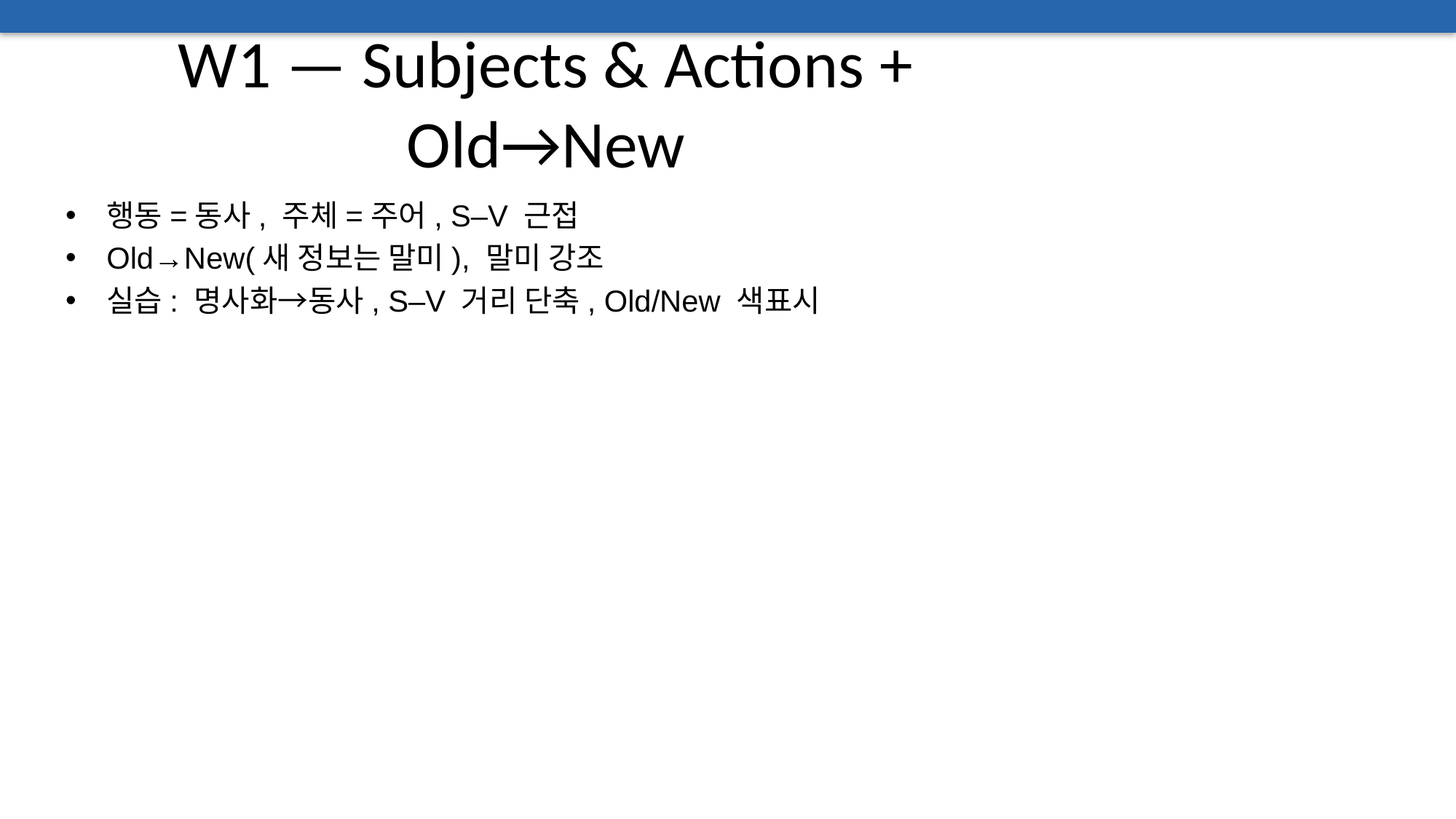

# W1 — Subjects & Actions + Old→New
행동=동사, 주체=주어, S–V 근접
Old→New(새 정보는 말미), 말미 강조
실습: 명사화→동사, S–V 거리 단축, Old/New 색표시